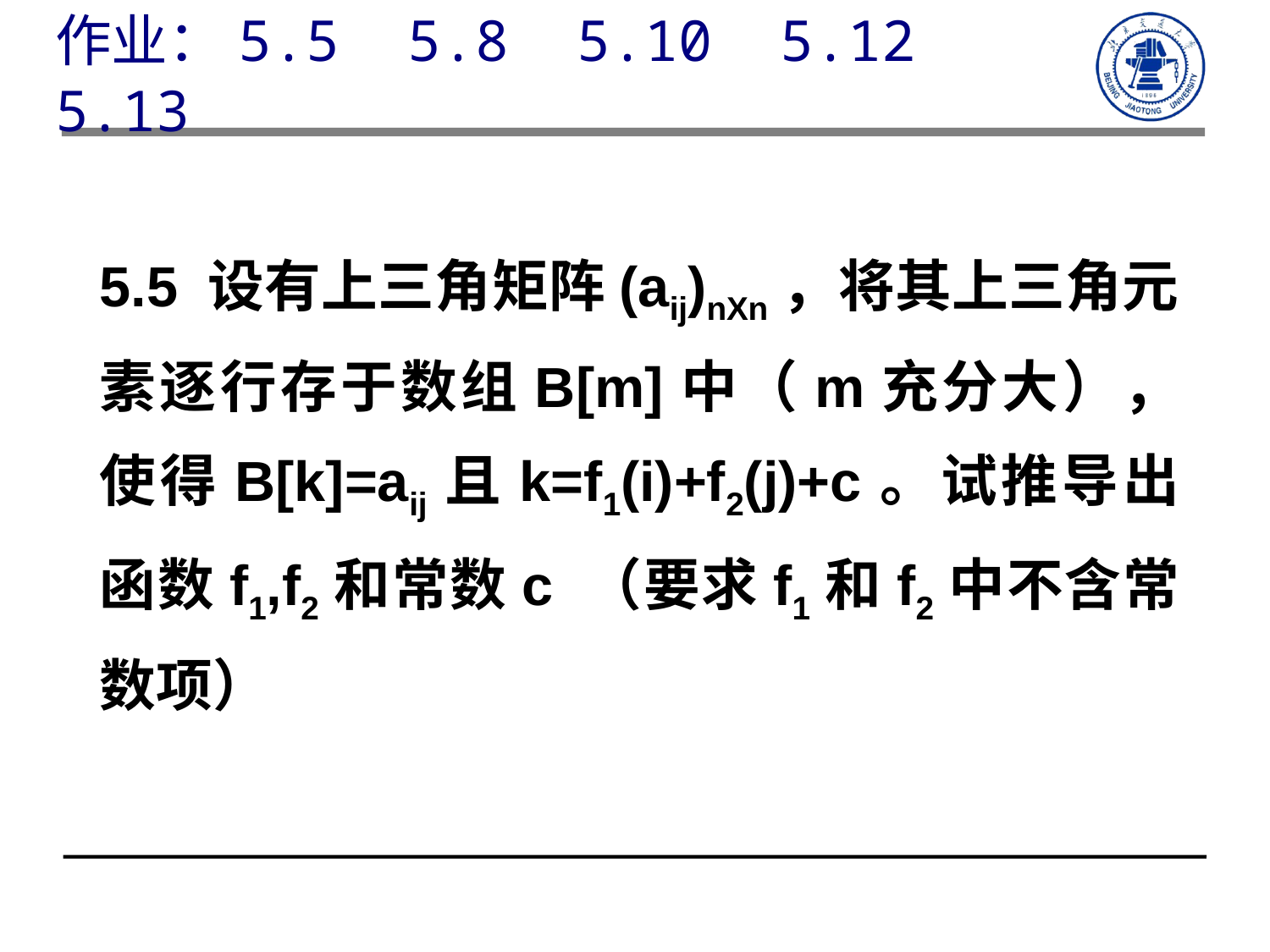

作业：5.5  5.8  5.10  5.12   5.13
5.5 设有上三角矩阵(aij)nХn，将其上三角元素逐行存于数组B[m]中（m充分大），使得B[k]=aij且k=f1(i)+f2(j)+c。试推导出函数f1,f2和常数c （要求f1和f2中不含常数项）